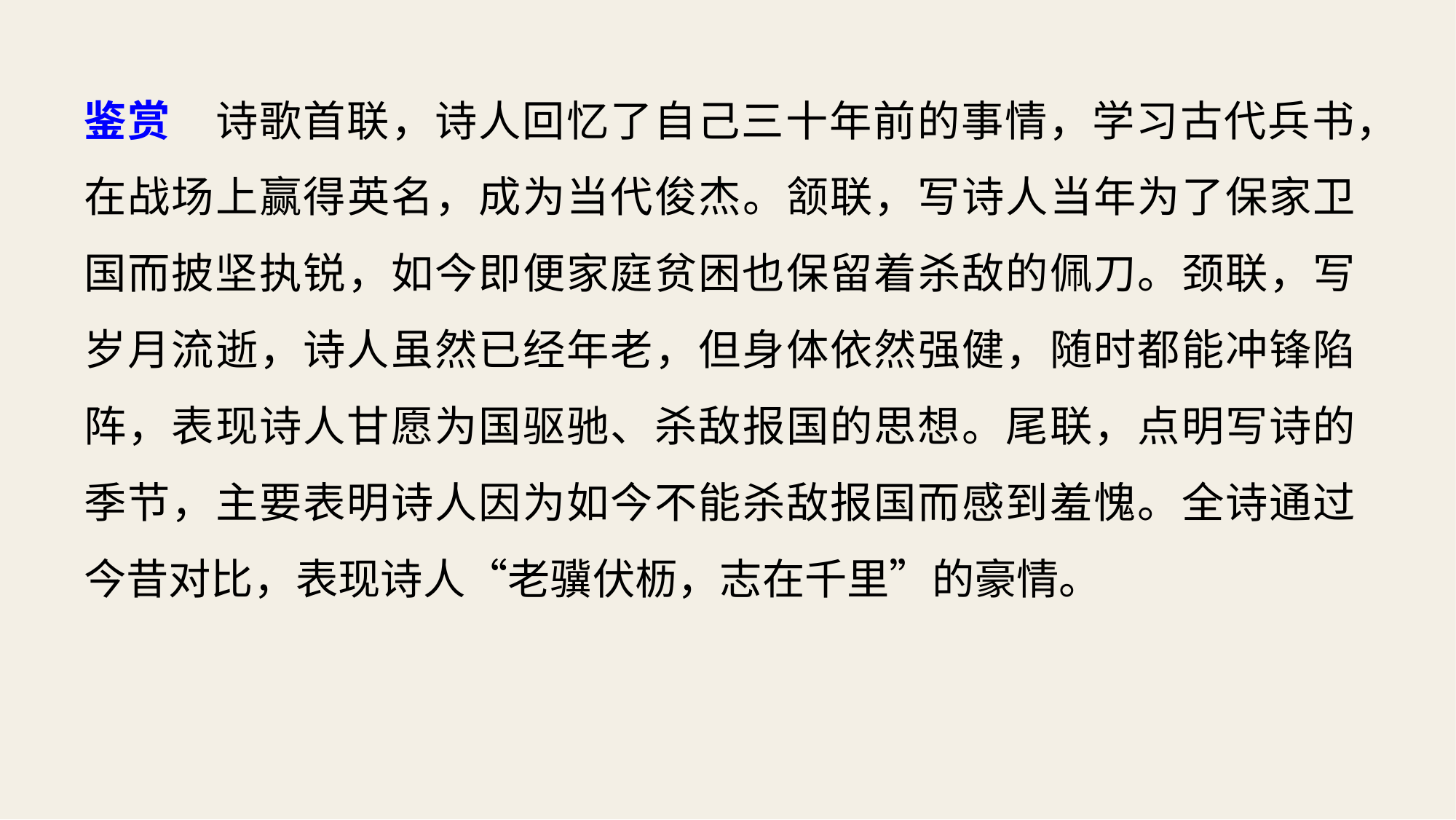

鉴赏　诗歌首联，诗人回忆了自己三十年前的事情，学习古代兵书，在战场上赢得英名，成为当代俊杰。颔联，写诗人当年为了保家卫国而披坚执锐，如今即便家庭贫困也保留着杀敌的佩刀。颈联，写岁月流逝，诗人虽然已经年老，但身体依然强健，随时都能冲锋陷阵，表现诗人甘愿为国驱驰、杀敌报国的思想。尾联，点明写诗的季节，主要表明诗人因为如今不能杀敌报国而感到羞愧。全诗通过今昔对比，表现诗人“老骥伏枥，志在千里”的豪情。